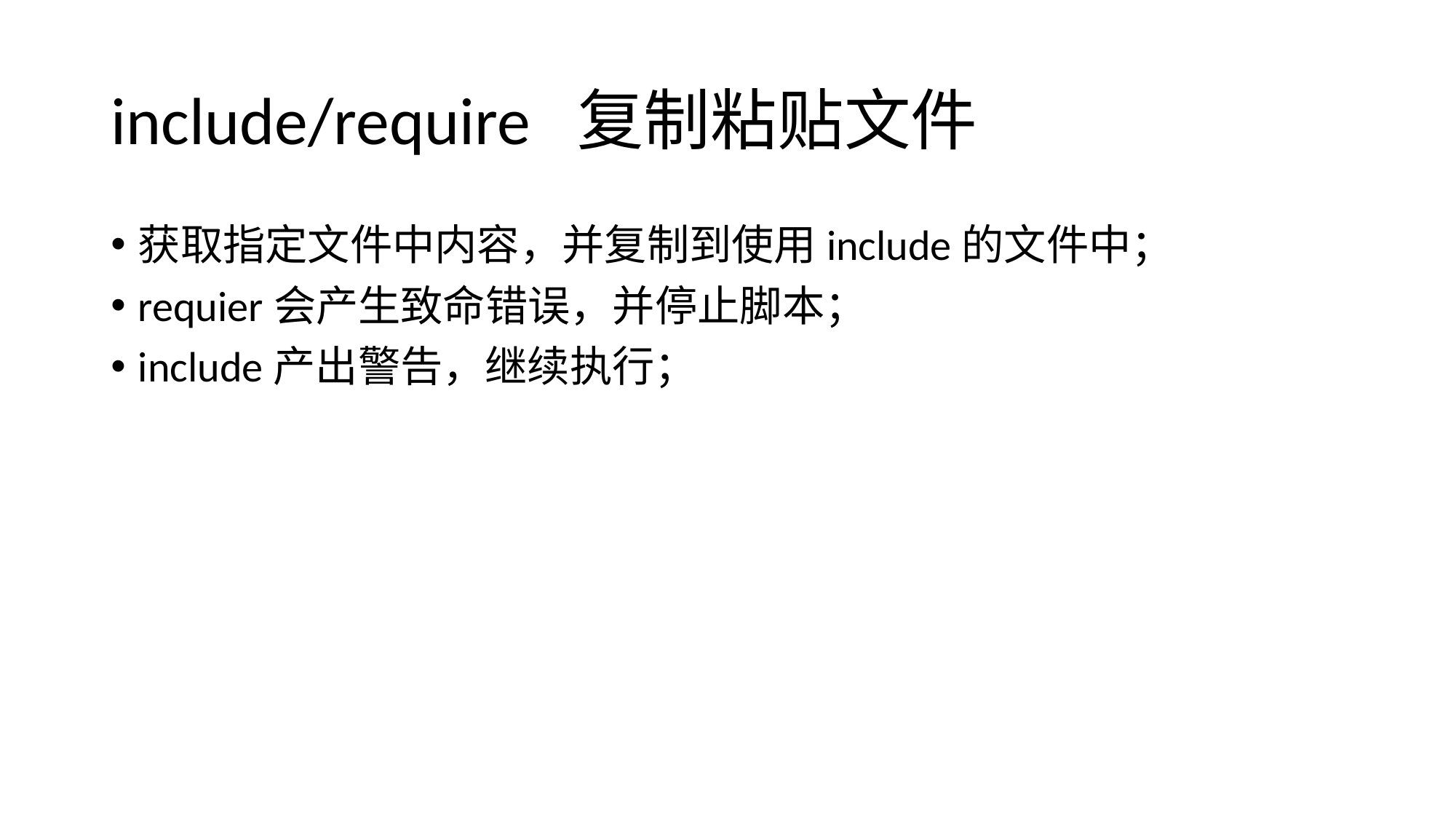

# include/require  复制粘贴文件
获取指定文件中内容，并复制到使用include的文件中；
requier会产生致命错误，并停止脚本；
include产出警告，继续执行；